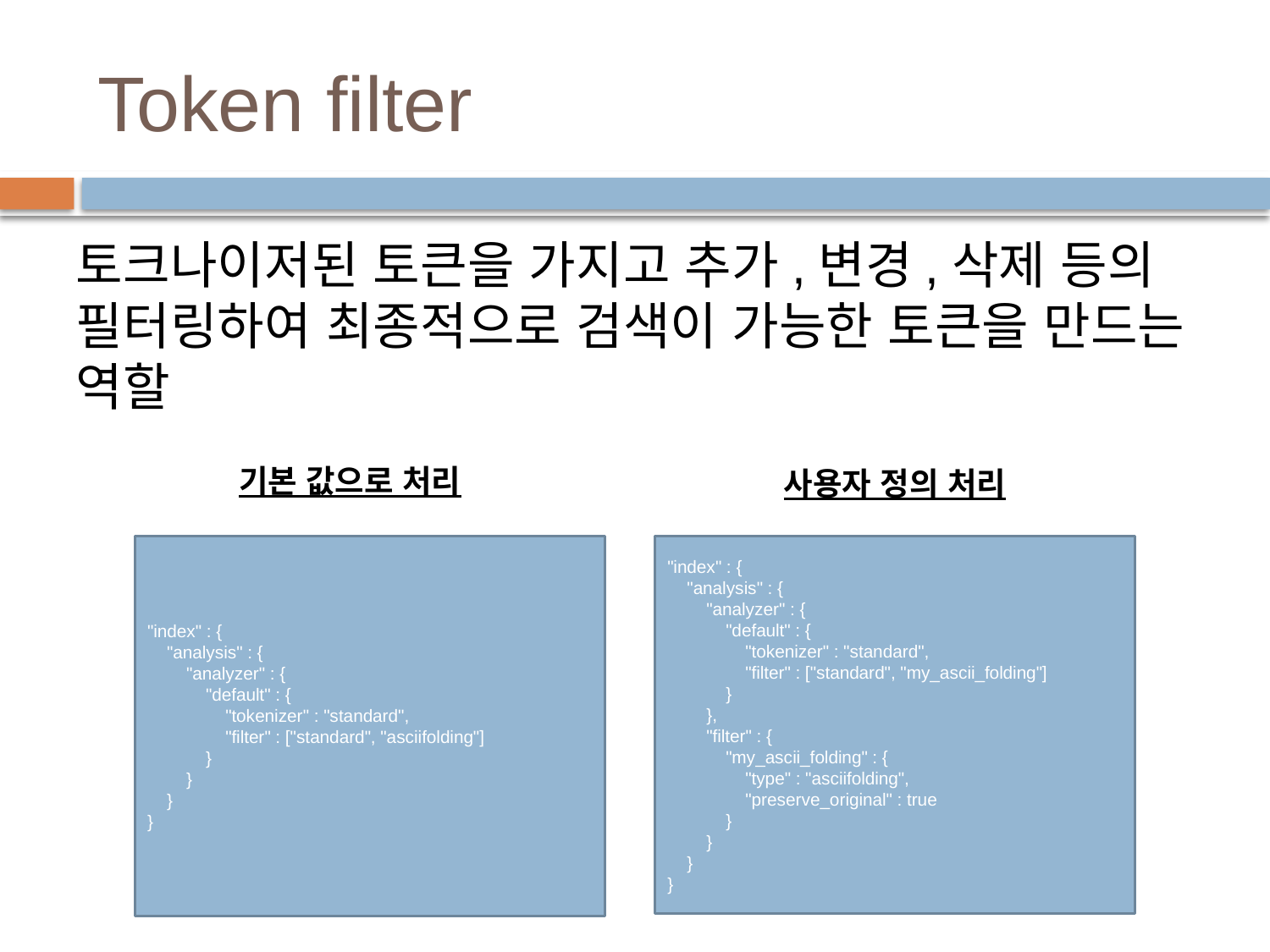

# Token filter
토크나이저된 토큰을 가지고 추가,변경,삭제 등의 필터링하여 최종적으로 검색이 가능한 토큰을 만드는 역할
기본 값으로 처리
사용자 정의 처리
"index" : {
    "analysis" : {
        "analyzer" : {
            "default" : {
                "tokenizer" : "standard",
                "filter" : ["standard", "my_ascii_folding"]
            }
        },
        "filter" : {
            "my_ascii_folding" : {
                "type" : "asciifolding",
                "preserve_original" : true
            }
        }
    }
}
"index" : {
    "analysis" : {
        "analyzer" : {
            "default" : {
                "tokenizer" : "standard",
                "filter" : ["standard", "asciifolding"]
            }
        }
    }
}